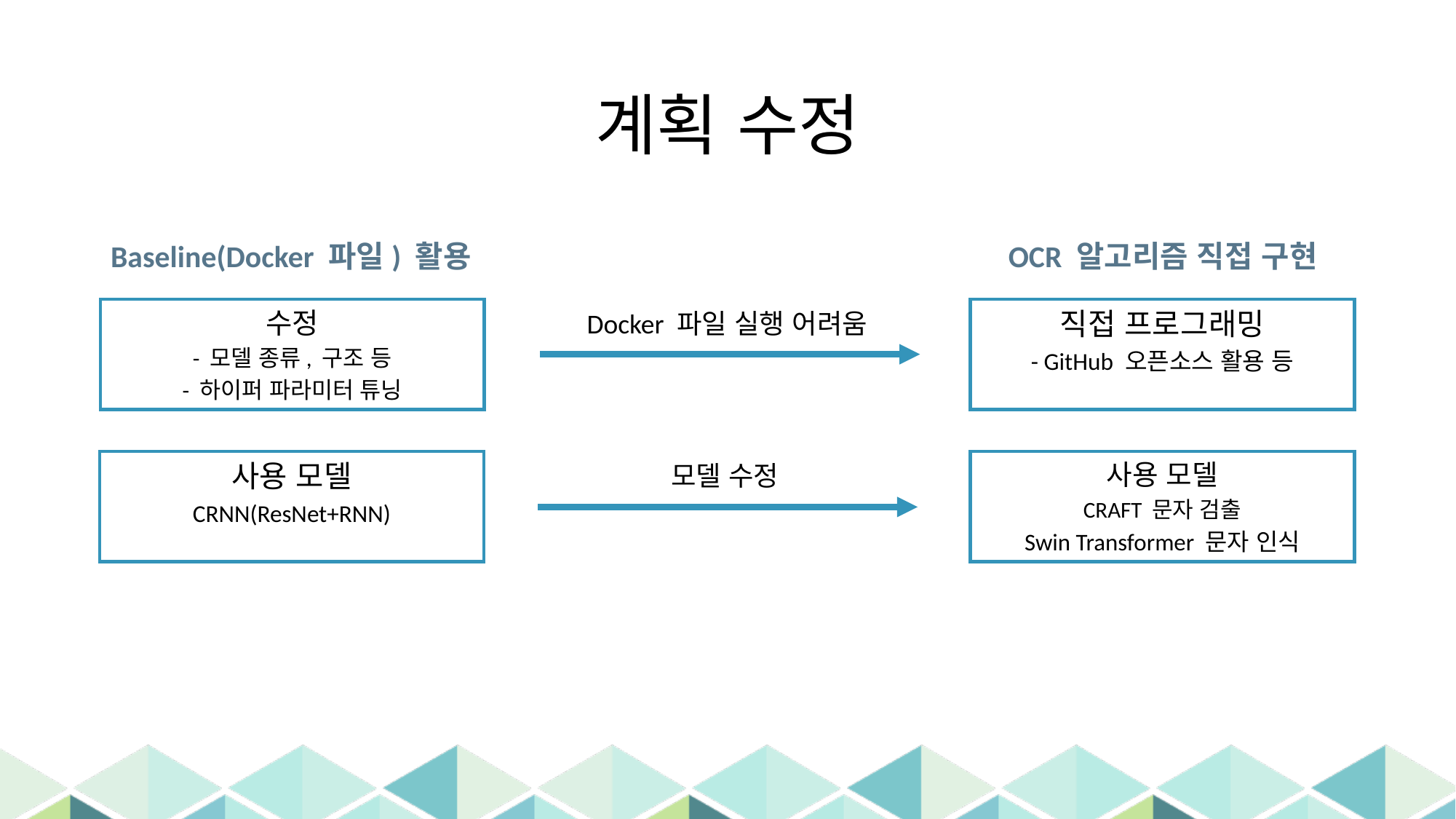

# 계획 수정
Baseline(Docker 파일) 활용
OCR 알고리즘 직접 구현
수정
- 모델 종류, 구조 등
- 하이퍼 파라미터 튜닝

직접 프로그래밍
- GitHub 오픈소스 활용 등

Docker 파일 실행 어려움
사용 모델
CRNN(ResNet+RNN)
사용 모델
CRAFT 문자 검출
Swin Transformer 문자 인식

모델 수정